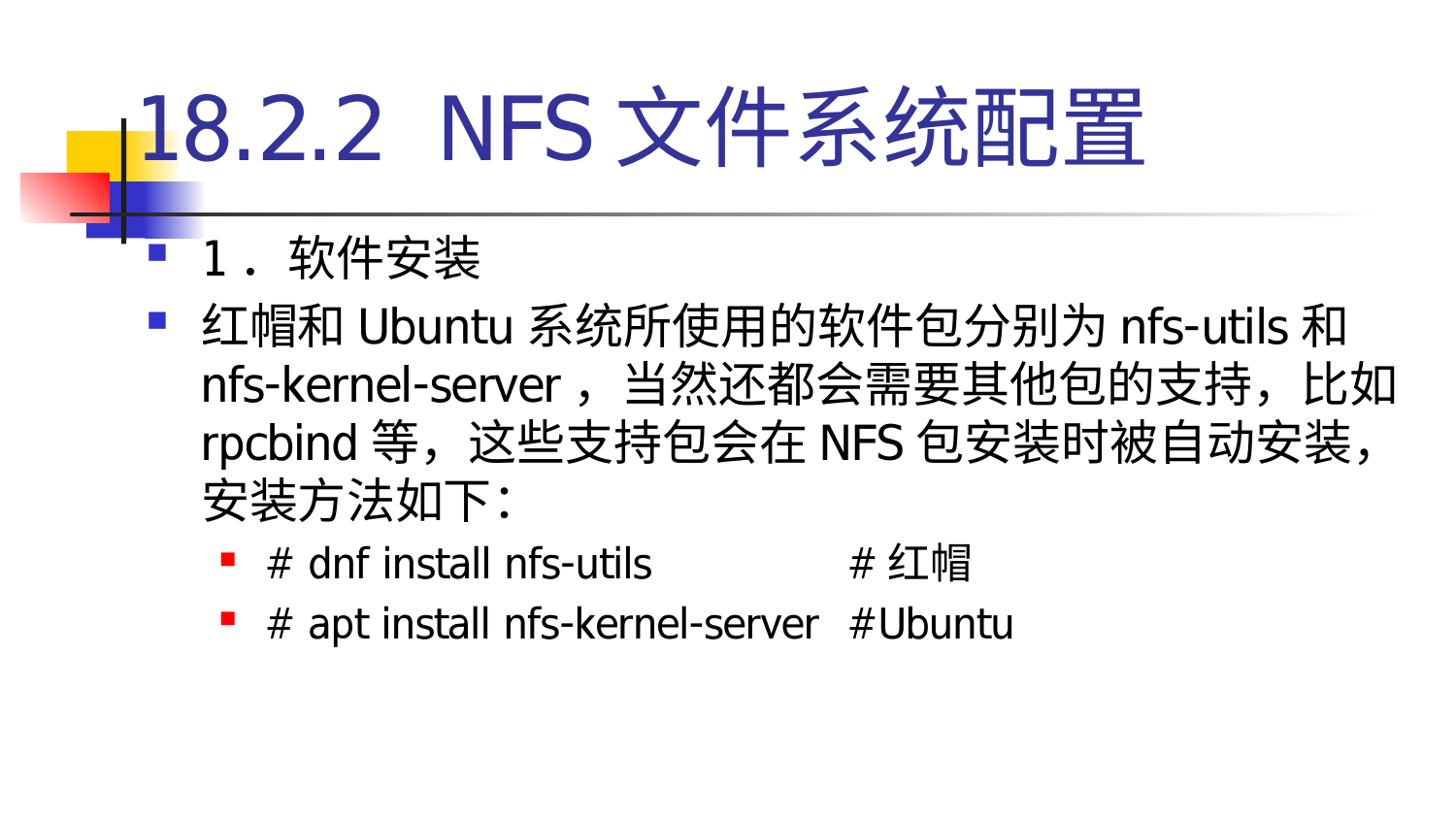

# 18.2.2  NFS文件系统配置
1．软件安装
红帽和Ubuntu系统所使用的软件包分别为nfs-utils和nfs-kernel-server，当然还都会需要其他包的支持，比如rpcbind等，这些支持包会在NFS包安装时被自动安装，安装方法如下：
# dnf install nfs-utils 		#红帽
# apt install nfs-kernel-server 	#Ubuntu